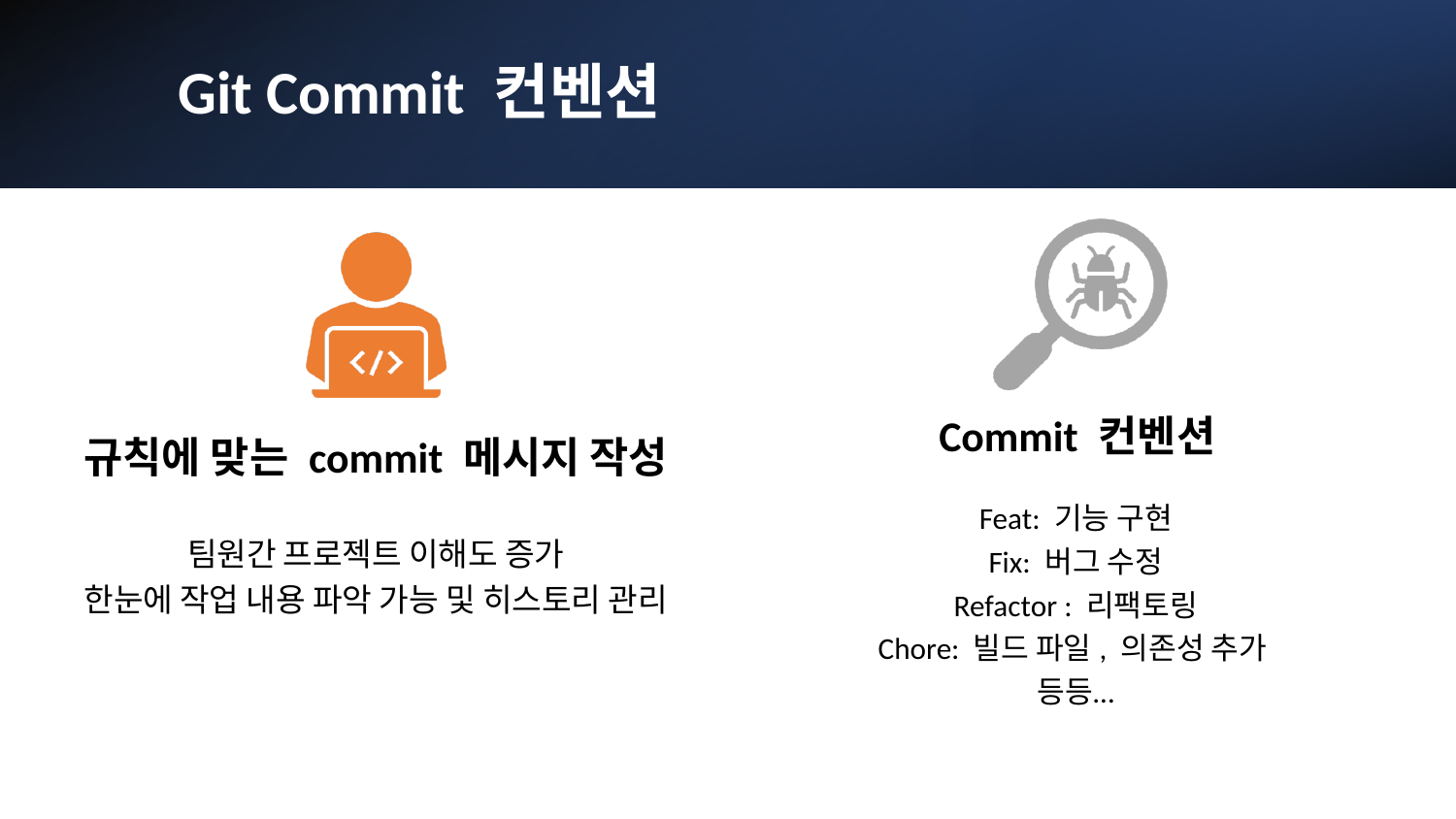

Git Commit 컨벤션

Commit 컨벤션

규칙에 맞는 commit 메시지 작성

Feat: 기능 구현
Fix: 버그 수정
Refactor : 리팩토링
Chore: 빌드 파일, 의존성 추가
등등…

팀원간 프로젝트 이해도 증가
한눈에 작업 내용 파악 가능 및 히스토리 관리